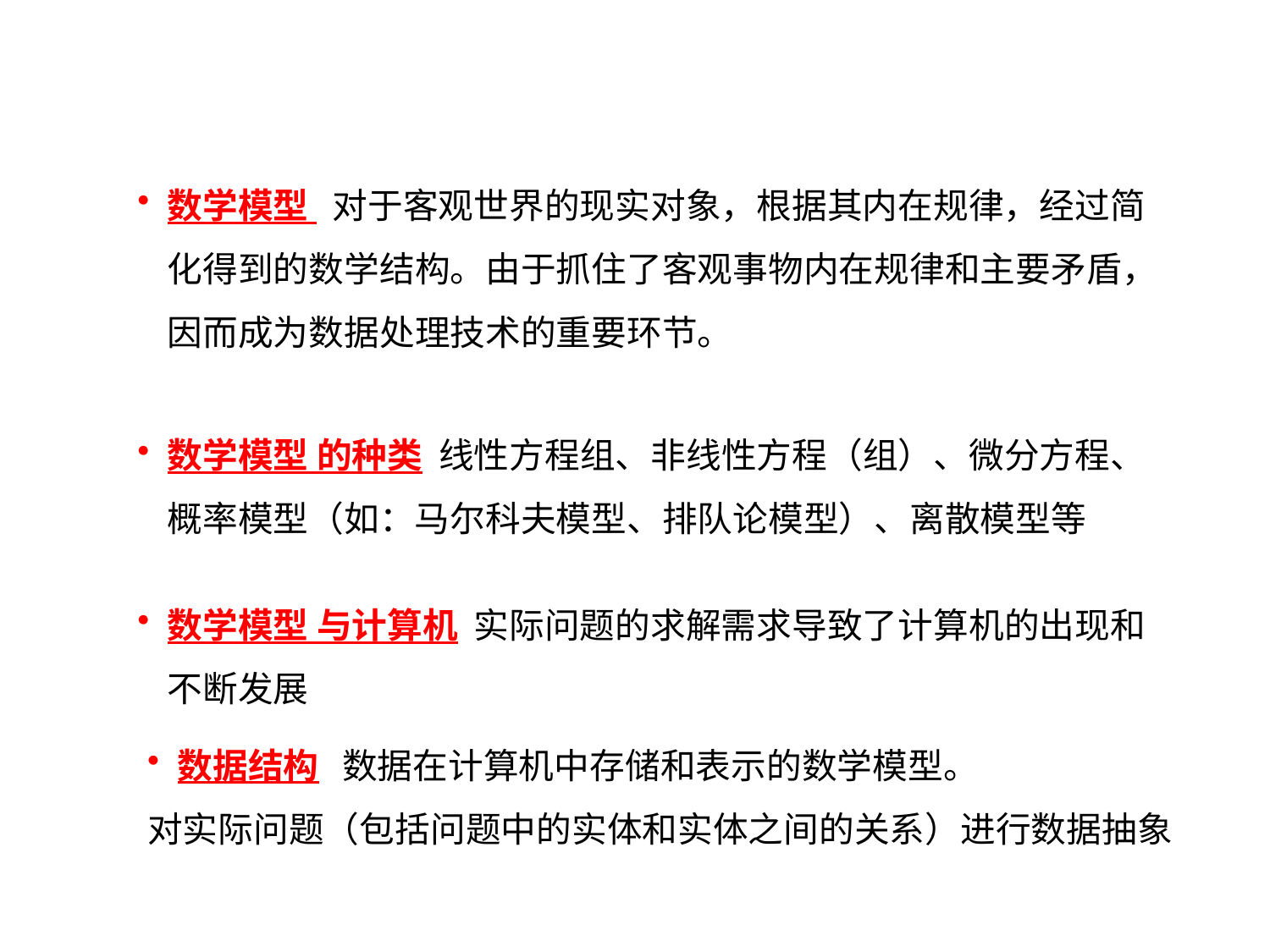

数学模型   对于客观世界的现实对象，根据其内在规律，经过简化得到的数学结构。由于抓住了客观事物内在规律和主要矛盾，因而成为数据处理技术的重要环节。
数学模型 的种类  线性方程组、非线性方程（组）、微分方程、概率模型（如：马尔科夫模型、排队论模型）、离散模型等
数学模型 与计算机  实际问题的求解需求导致了计算机的出现和不断发展
数据结构   数据在计算机中存储和表示的数学模型。
对实际问题（包括问题中的实体和实体之间的关系）进行数据抽象
23